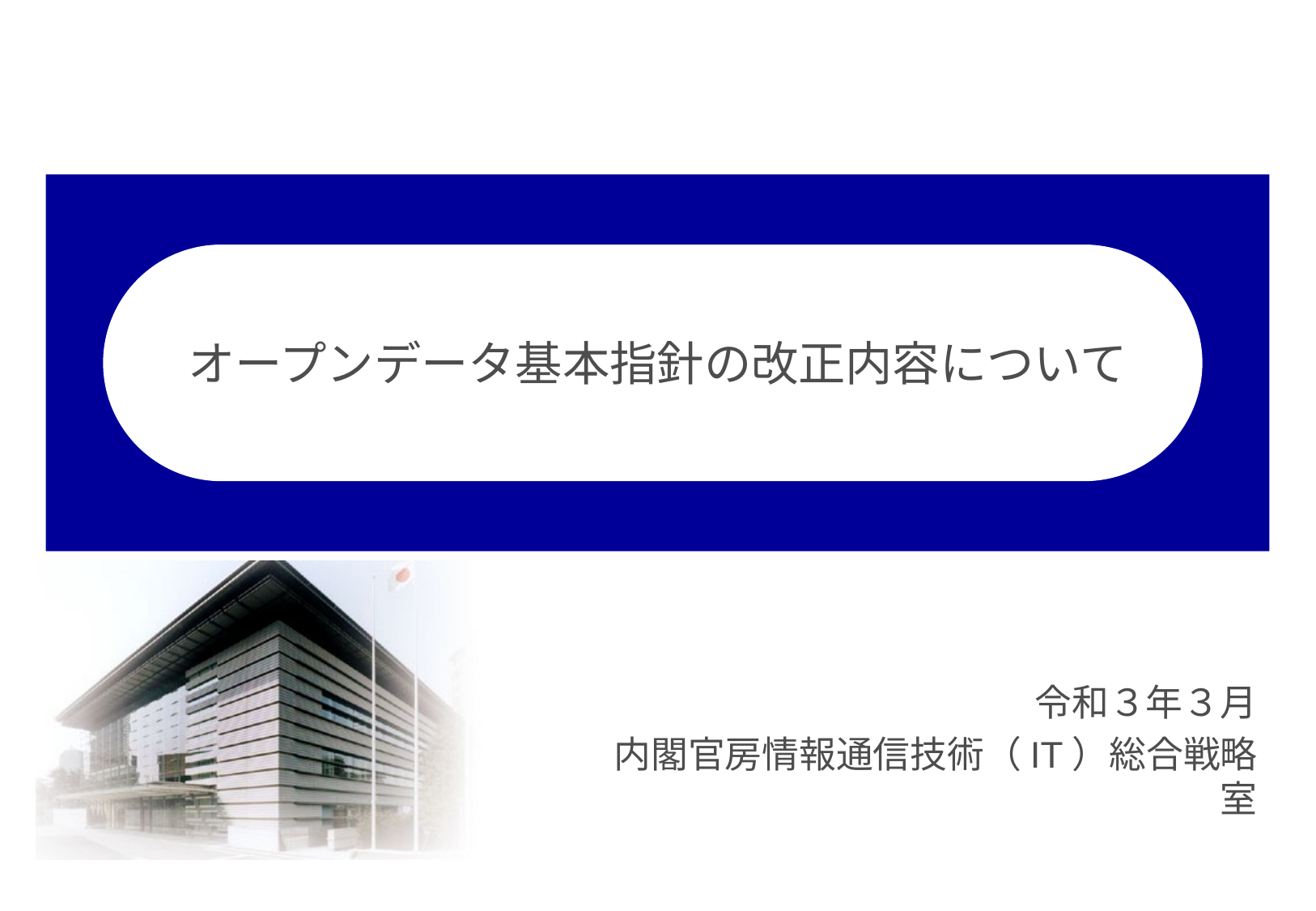

# オープンデータ基本指針の改正内容について
令和３年３月
内閣官房情報通信技術（IT）総合戦略室